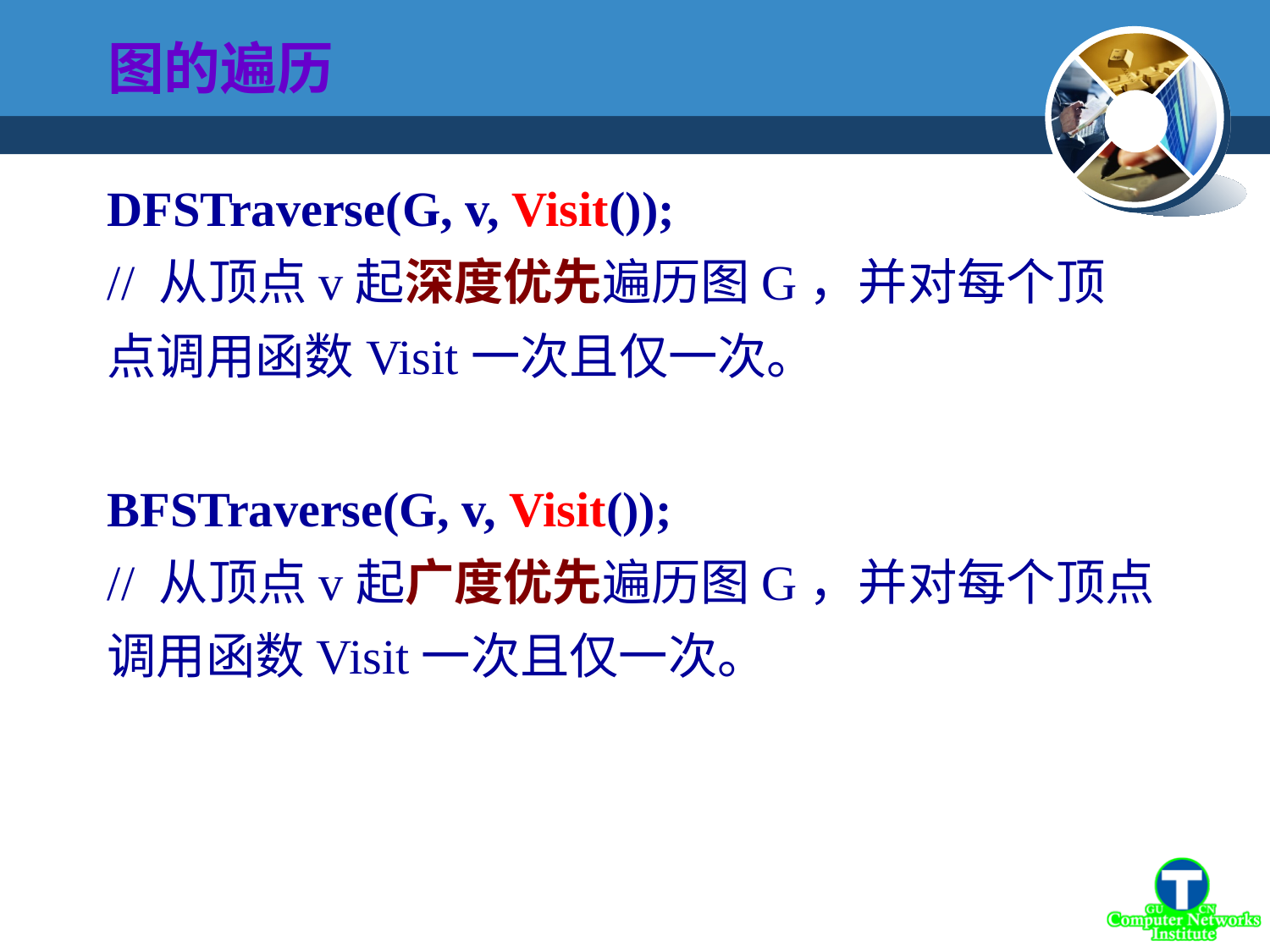

图的遍历
DFSTraverse(G, v, Visit());
// 从顶点v起深度优先遍历图G，并对每个顶点调用函数Visit一次且仅一次。
BFSTraverse(G, v, Visit());
// 从顶点v起广度优先遍历图G，并对每个顶点调用函数Visit一次且仅一次。
20